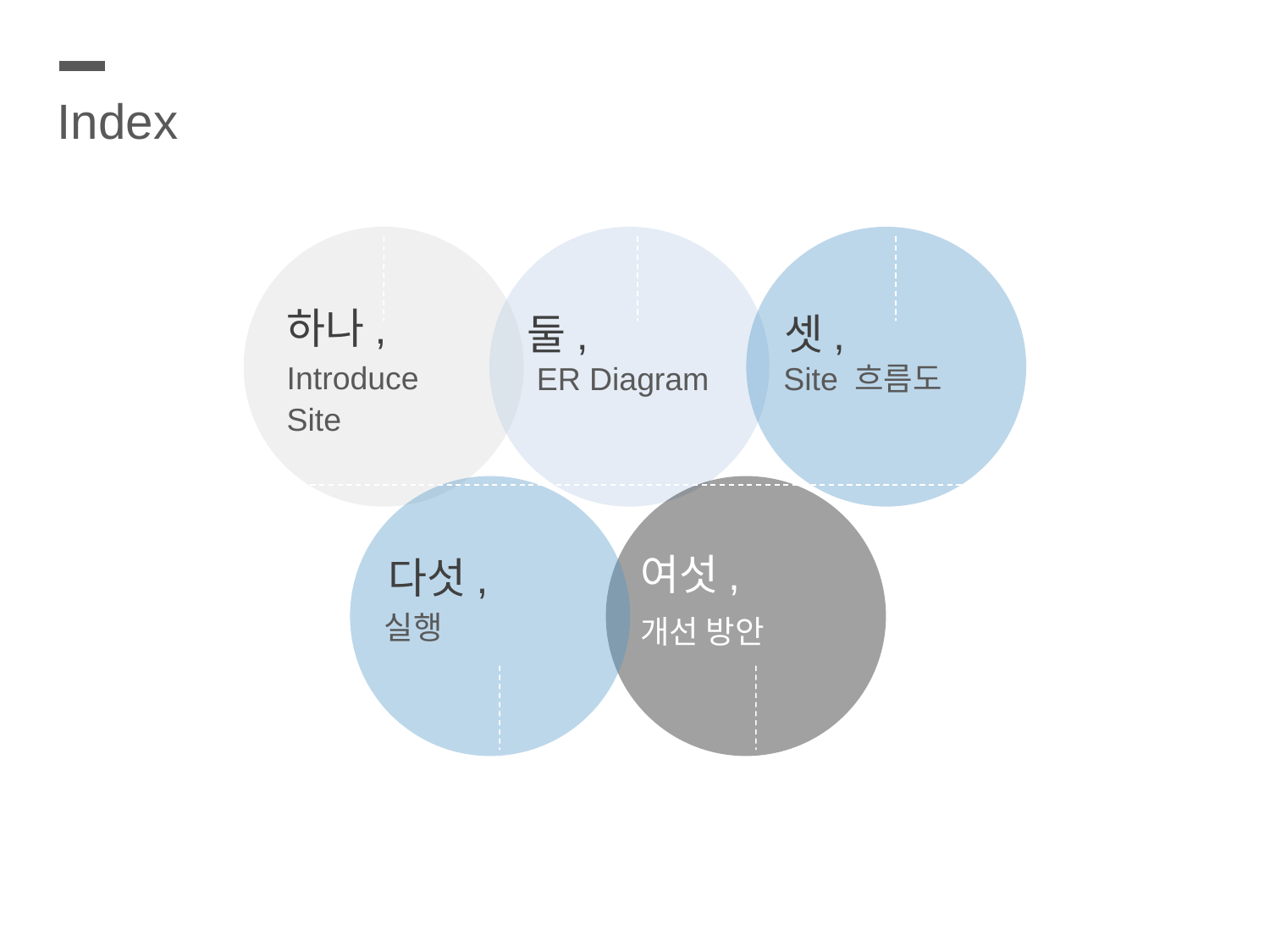

Index

하나,
Introduce
Site

둘,
ER Diagram

셋,

Site 흐름도

다섯,
실행

여섯,
개선 방안